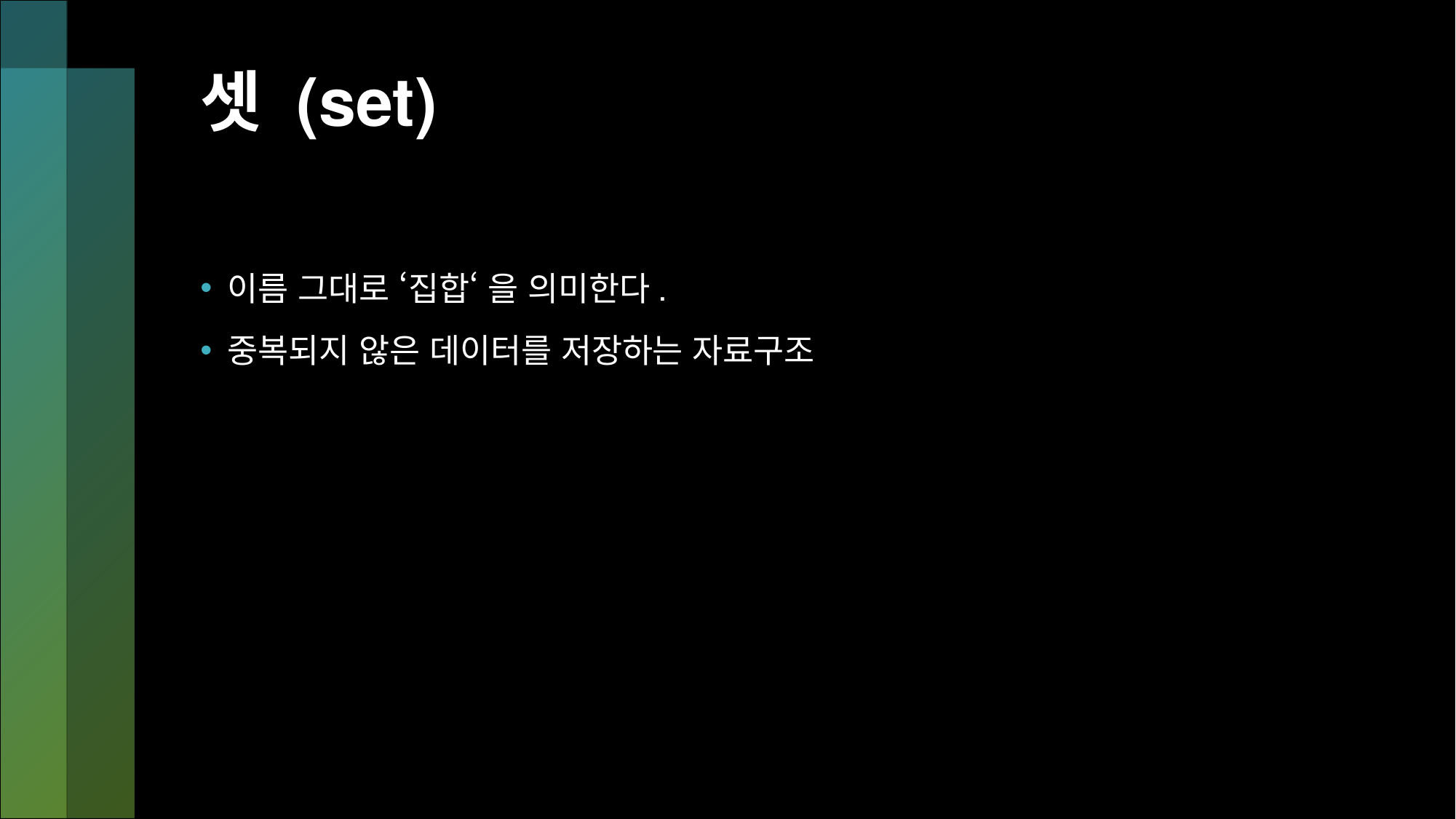

# 셋 (set)
이름 그대로 ‘집합‘ 을 의미한다.
중복되지 않은 데이터를 저장하는 자료구조